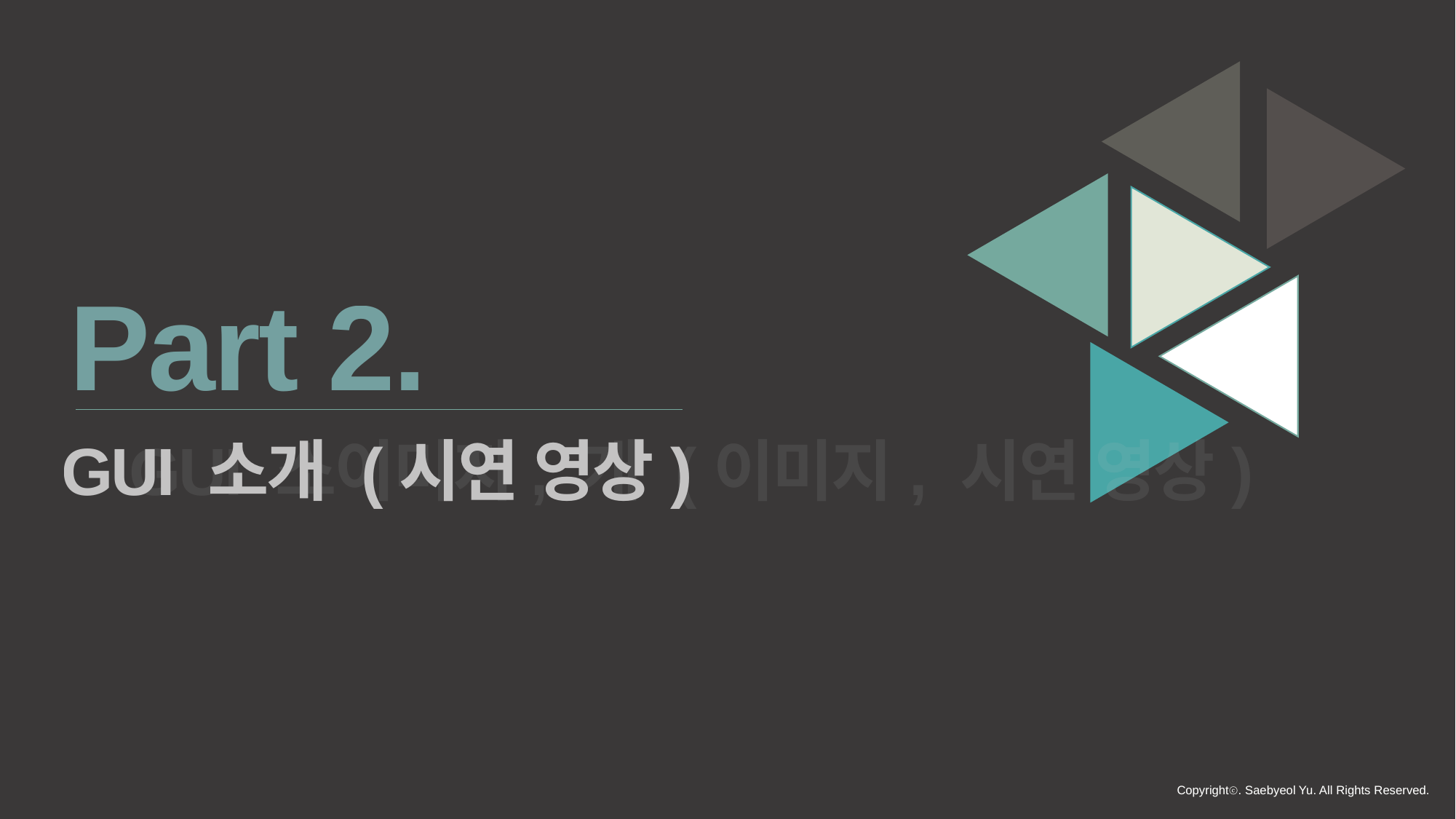

Part 2.
GUI 소개 (시연 영상)
GUI 소이미지, 개 (이미지, 시연 영상)
Copyrightⓒ. Saebyeol Yu. All Rights Reserved.